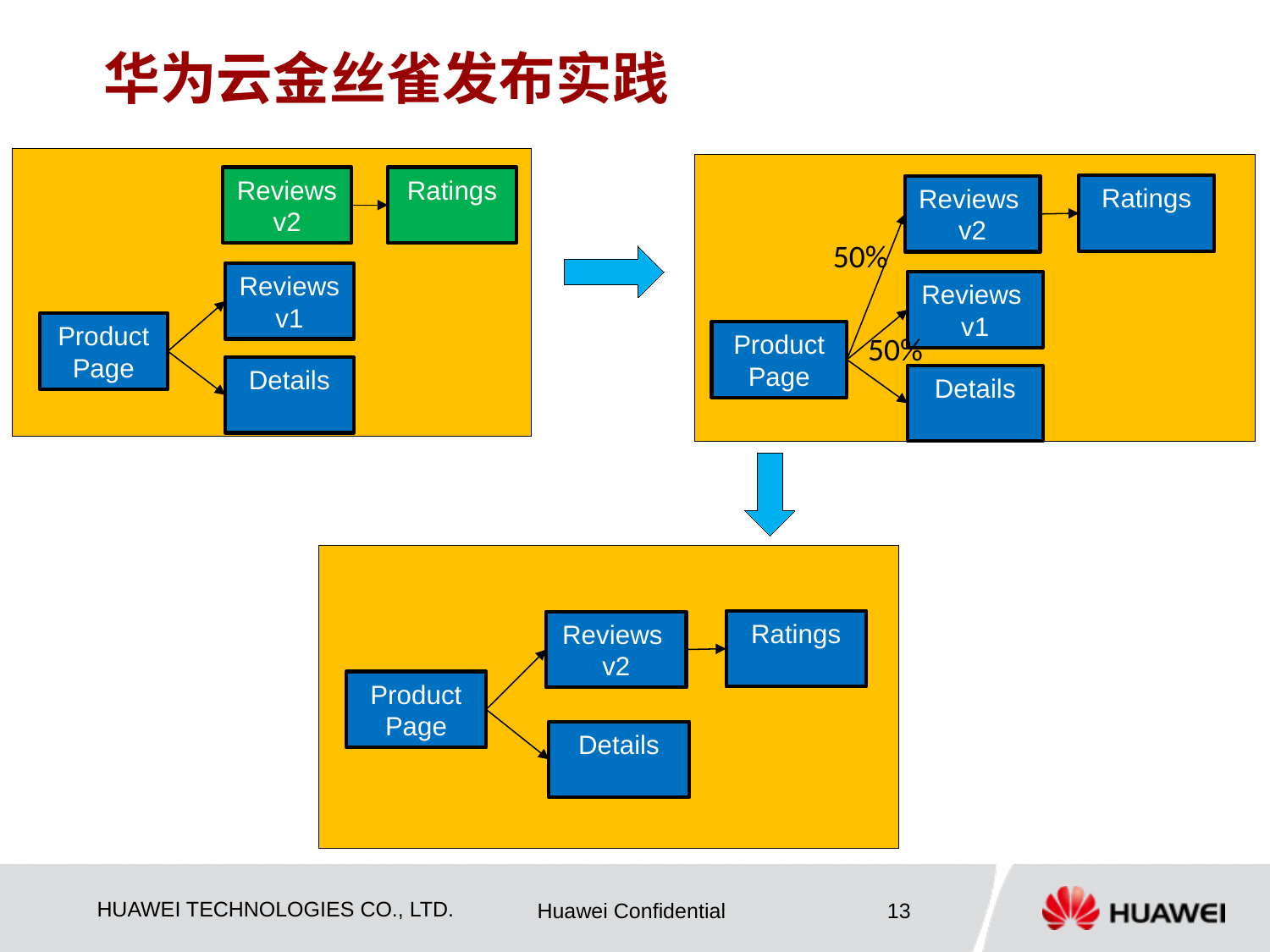

# 华为云金丝雀发布实践

Reviews
v2
Ratings

Reviews
v1
Product
Page
Details

Ratings

Reviews
v2
50%
Reviews
v1
Product
Page
50%
Details

Ratings

Reviews
v2
Product
Page
Details